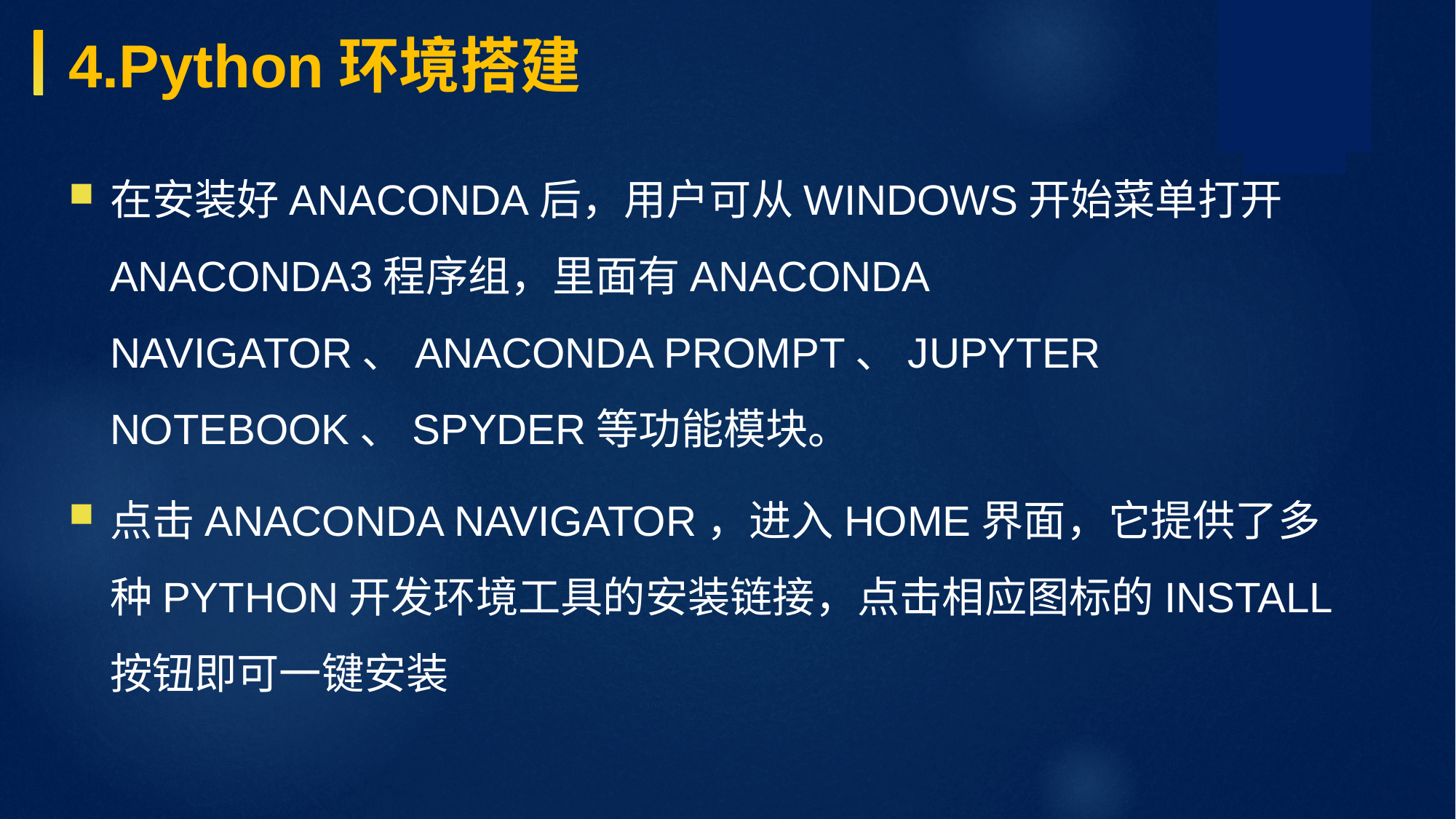

4.Python环境搭建
在安装好Anaconda后，用户可从Windows开始菜单打开Anaconda3程序组，里面有Anaconda Navigator、Anaconda Prompt、Jupyter Notebook、Spyder等功能模块。
点击Anaconda Navigator，进入Home界面，它提供了多种Python开发环境工具的安装链接，点击相应图标的Install按钮即可一键安装